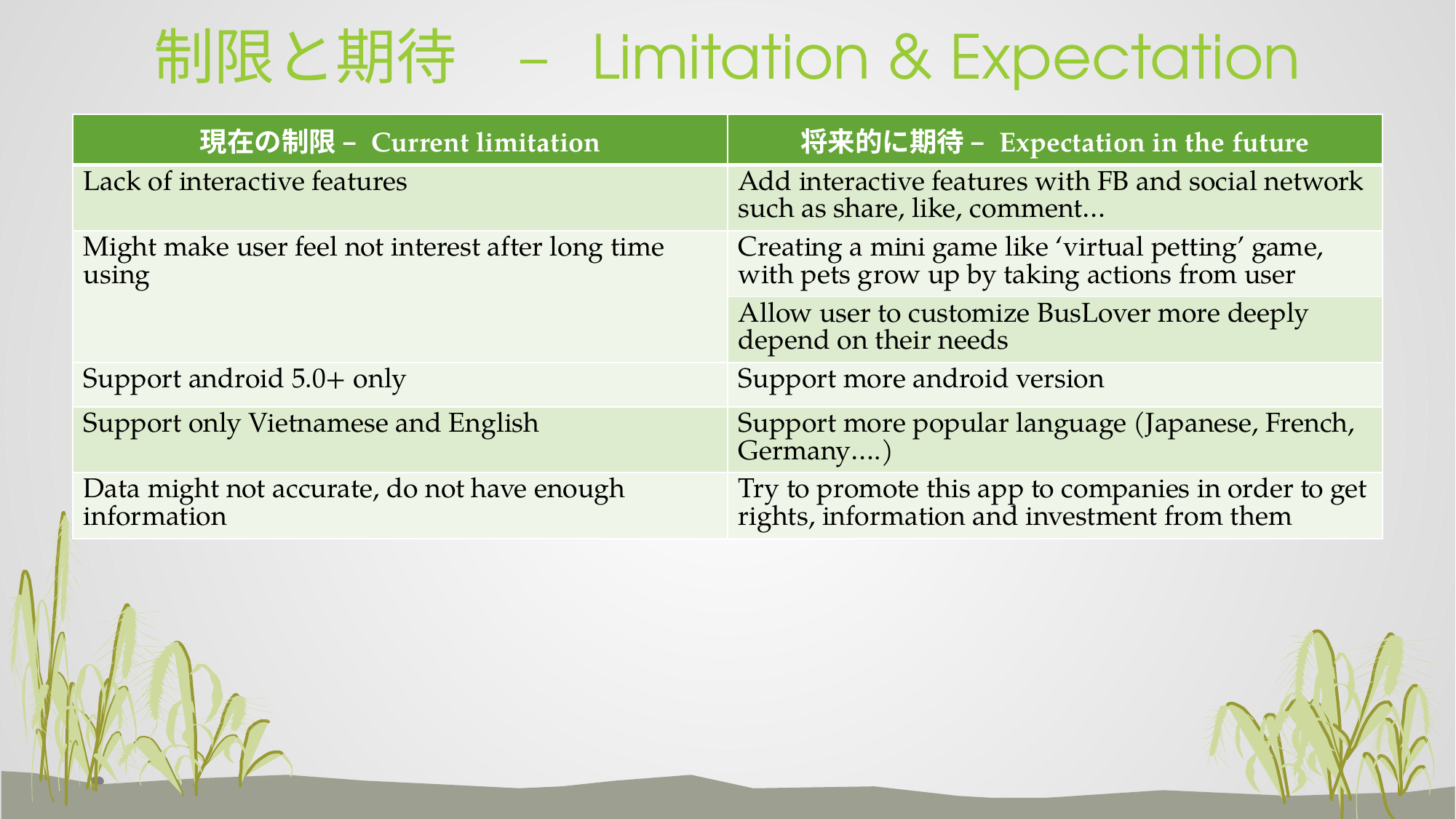

# 制限と期待　–  Limitation & Expectation
| 現在の制限 – Current limitation | 将来的に期待 – Expectation in the future |
| --- | --- |
| Lack of interactive features | Add interactive features with FB and social network such as share, like, comment… |
| Might make user feel not interest after long time using | Creating a mini game like ‘virtual petting’ game, with pets grow up by taking actions from user |
|  | Allow user to customize BusLover more deeply depend on their needs |
| Support android 5.0+ only | Support more android version |
| Support only Vietnamese and English | Support more popular language (Japanese, French, Germany….) |
| Data might not accurate, do not have enough information | Try to promote this app to companies in order to get rights, information and investment from them |